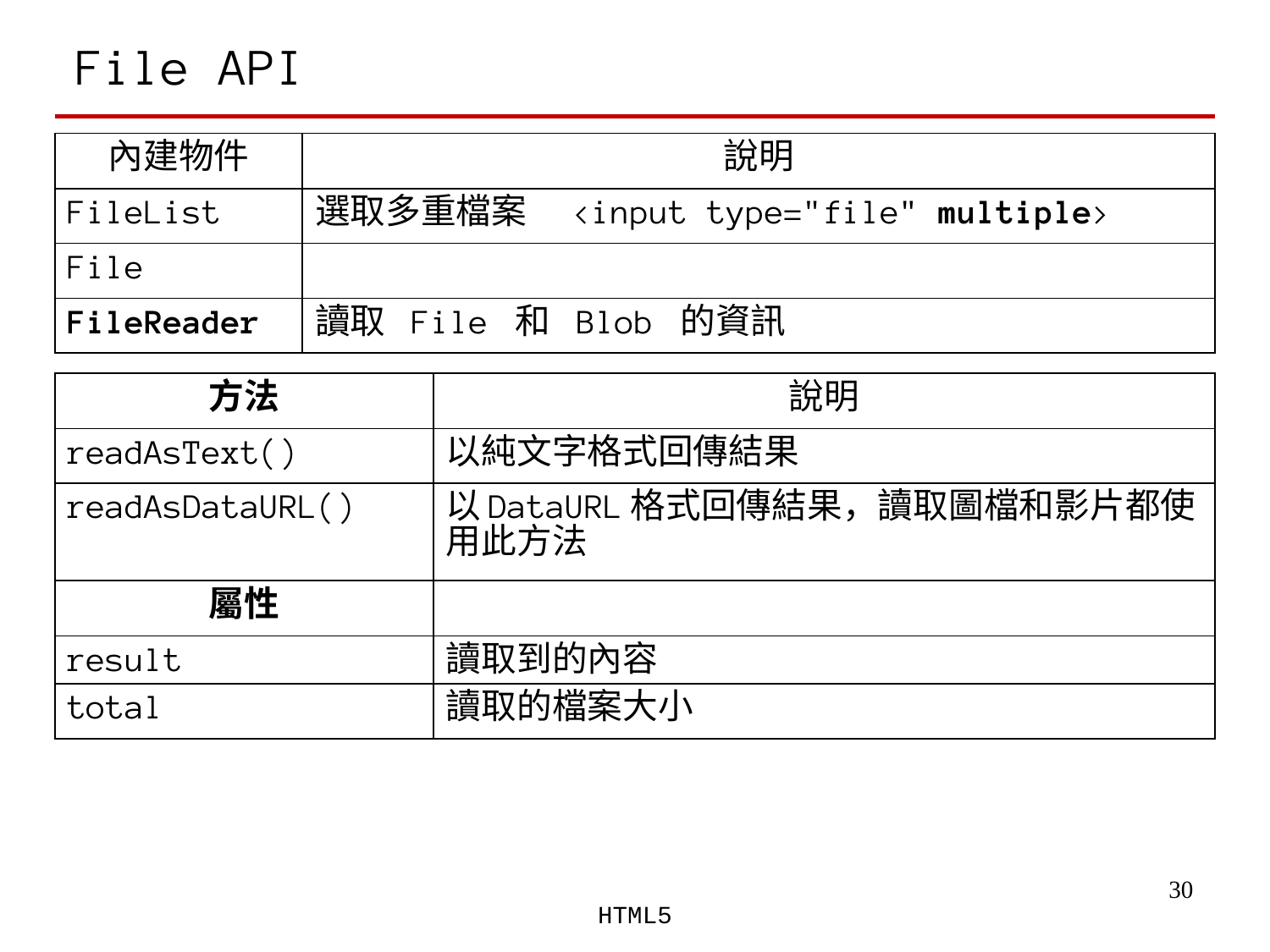

# File API
| 內建物件 | 說明 |
| --- | --- |
| FileList | 選取多重檔案 <input type="file" multiple> |
| File |  |
| FileReader | 讀取 File 和 Blob 的資訊 |
| 方法 | 說明 |
| --- | --- |
| readAsText() | 以純文字格式回傳結果 |
| readAsDataURL() | 以DataURL格式回傳結果，讀取圖檔和影片都使用此方法 |
| 屬性 |  |
| result | 讀取到的內容 |
| total | 讀取的檔案大小 |
30
HTML5